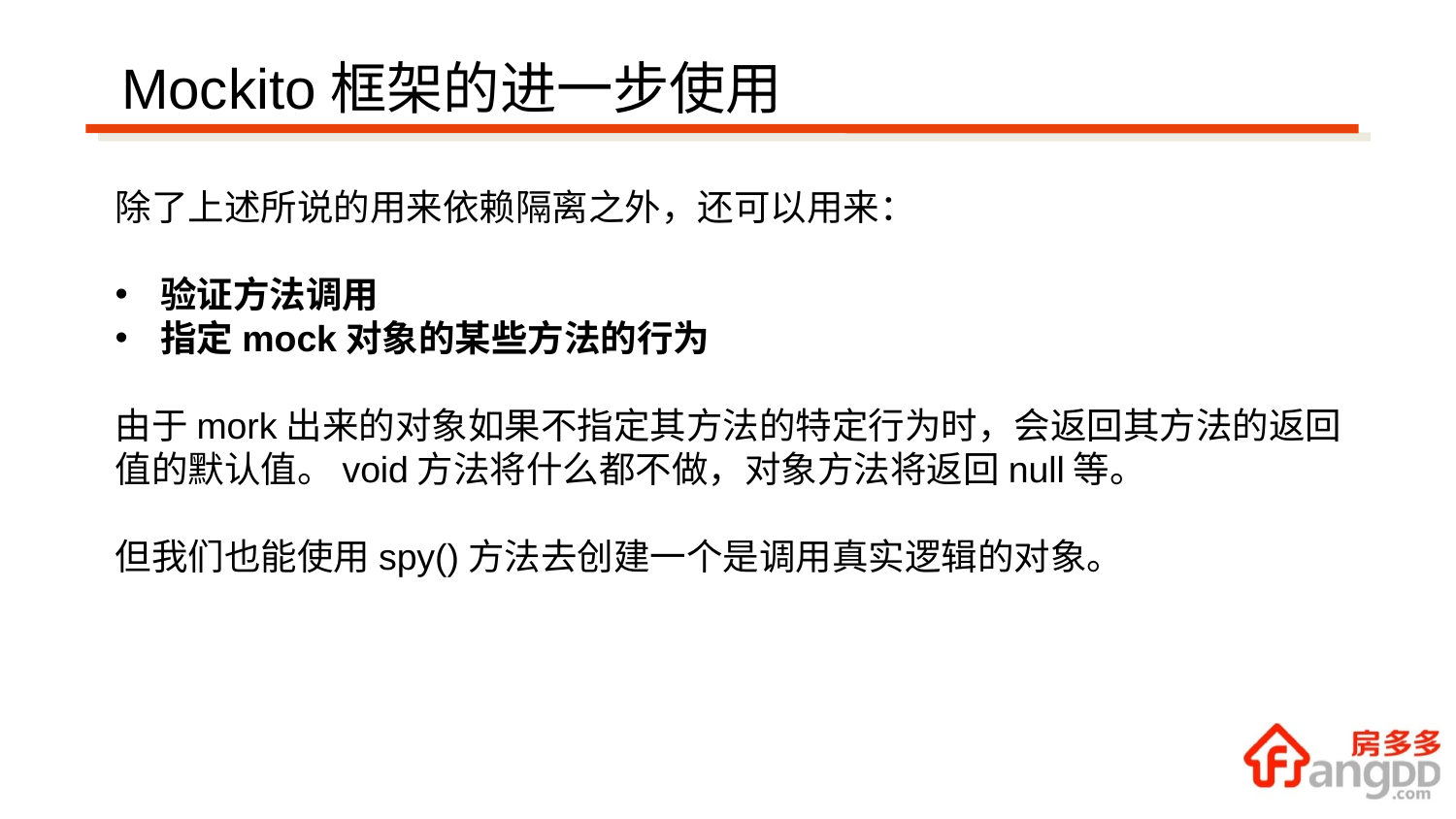

Mockito框架的进一步使用

除了上述所说的用来依赖隔离之外，还可以用来：

验证方法调用
指定mock对象的某些方法的行为

由于mork出来的对象如果不指定其方法的特定行为时，会返回其方法的返回值的默认值。void方法将什么都不做，对象方法将返回null等。

但我们也能使用spy()方法去创建一个是调用真实逻辑的对象。